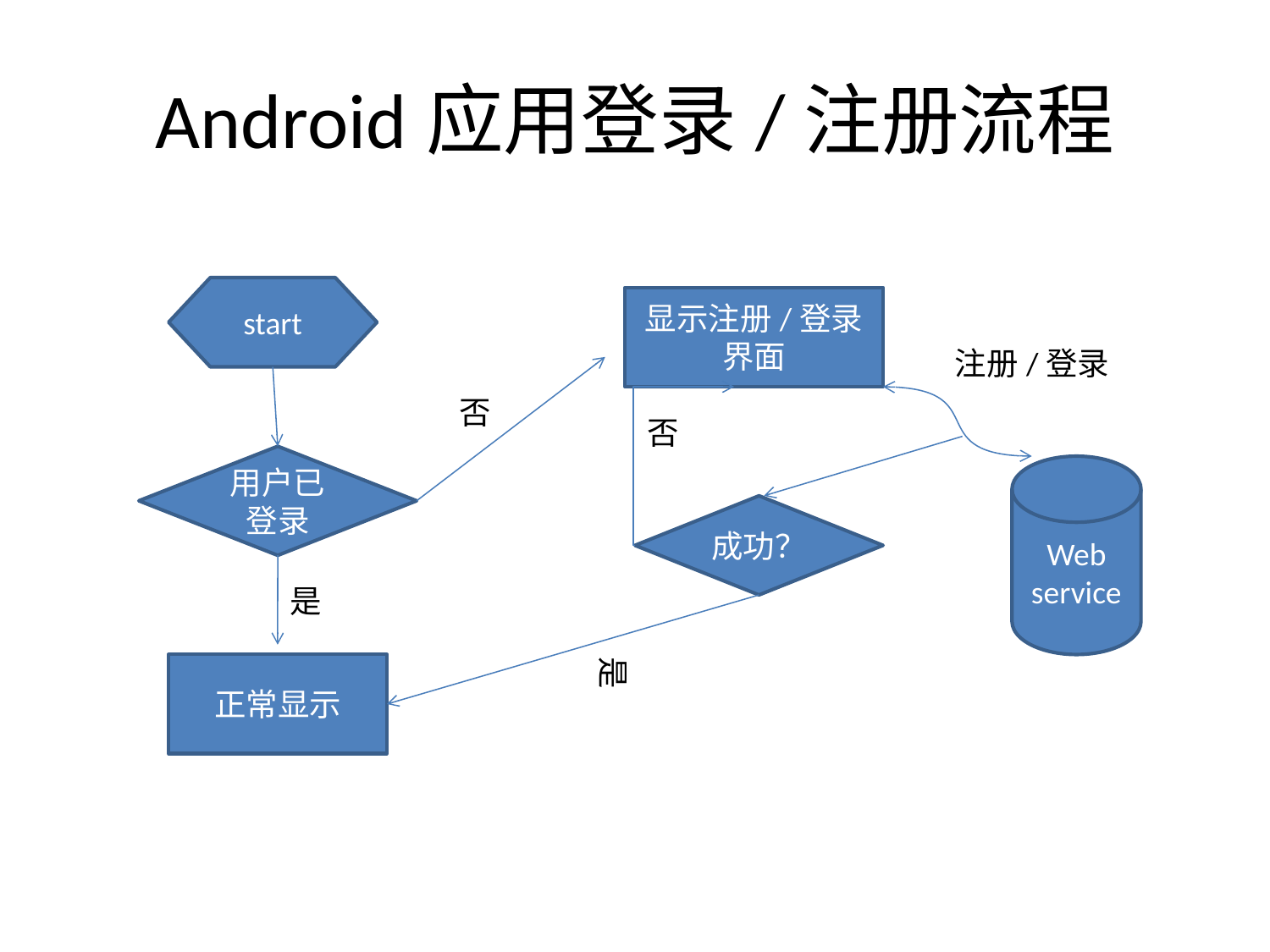

# Android应用登录/注册流程

start
显示注册/登录界面
注册/登录
否
否
用户已登录
Web service
成功？
是
是
正常显示